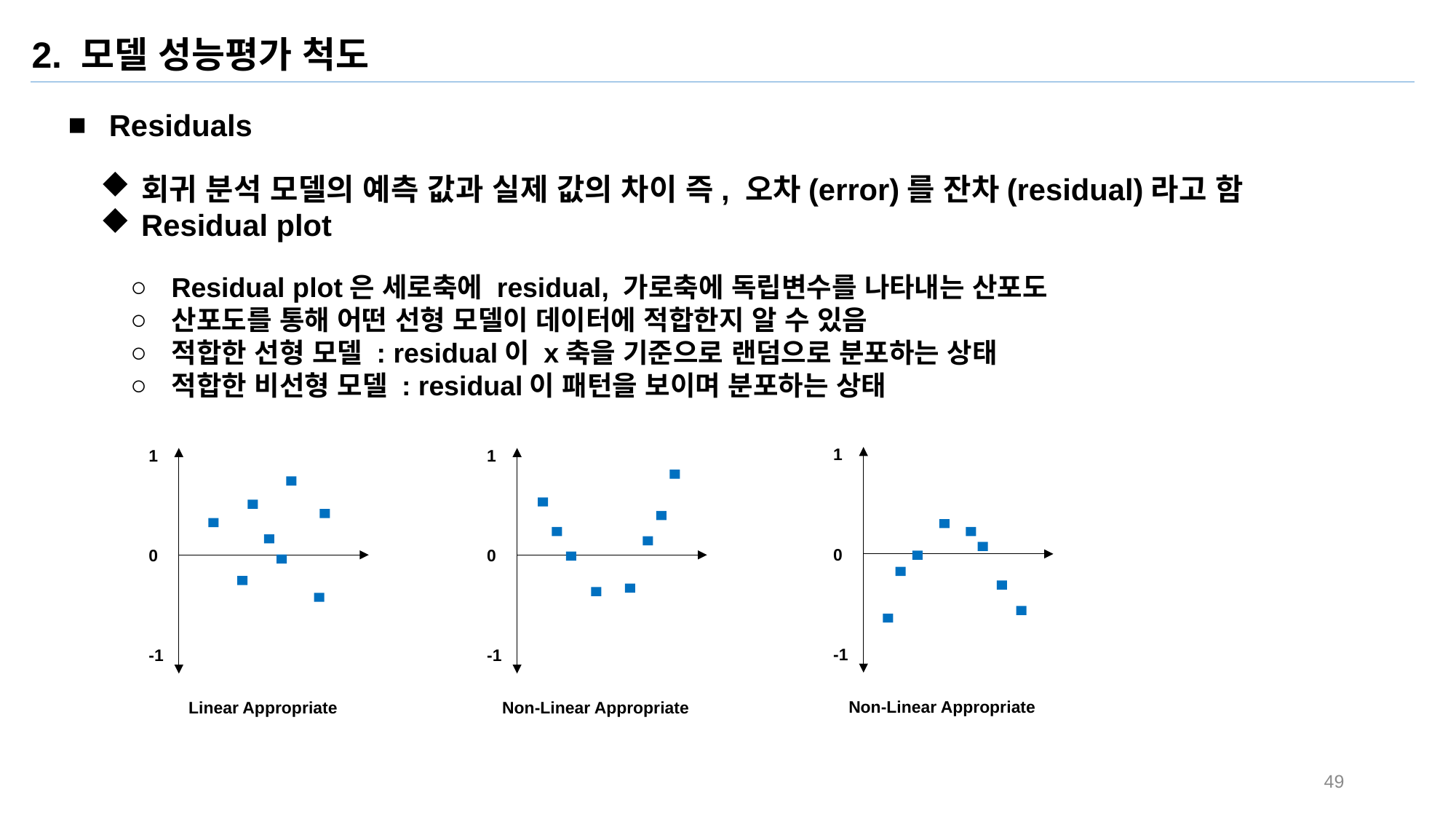

2. 모델 성능평가 척도
Residuals
회귀 분석 모델의 예측 값과 실제 값의 차이 즉, 오차(error)를 잔차(residual)라고 함
Residual plot
Residual plot은 세로축에 residual, 가로축에 독립변수를 나타내는 산포도
산포도를 통해 어떤 선형 모델이 데이터에 적합한지 알 수 있음
적합한 선형 모델 : residual이 x축을 기준으로 랜덤으로 분포하는 상태
적합한 비선형 모델 : residual이 패턴을 보이며 분포하는 상태
1

0

-1

Non-Linear Appropriate
1

0

-1

Linear Appropriate
1

0

-1

Non-Linear Appropriate
49